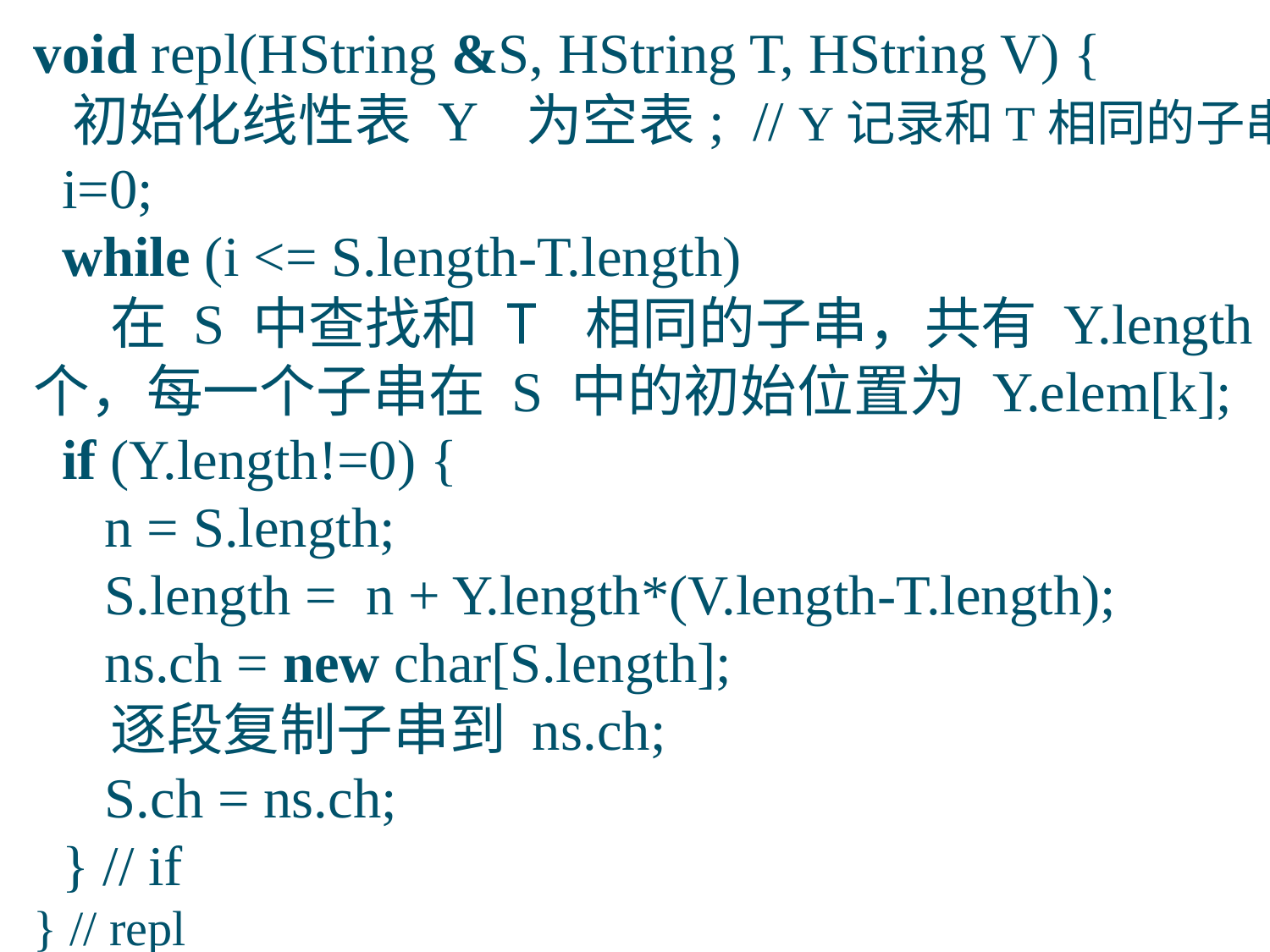

void repl(HString &S, HString T, HString V) {
  初始化线性表 Y 为空表;  // Y记录和T相同的子串
  i=0;
  while (i <= S.length-T.length)
     在 S 中查找和 T 相同的子串，共有 Y.length个，每一个子串在 S 中的初始位置为 Y.elem[k];
  if (Y.length!=0) {
     n = S.length;
     S.length =  n + Y.length*(V.length-T.length);
     ns.ch = new char[S.length];
     逐段复制子串到 ns.ch;
     S.ch = ns.ch;
  } // if
} // repl